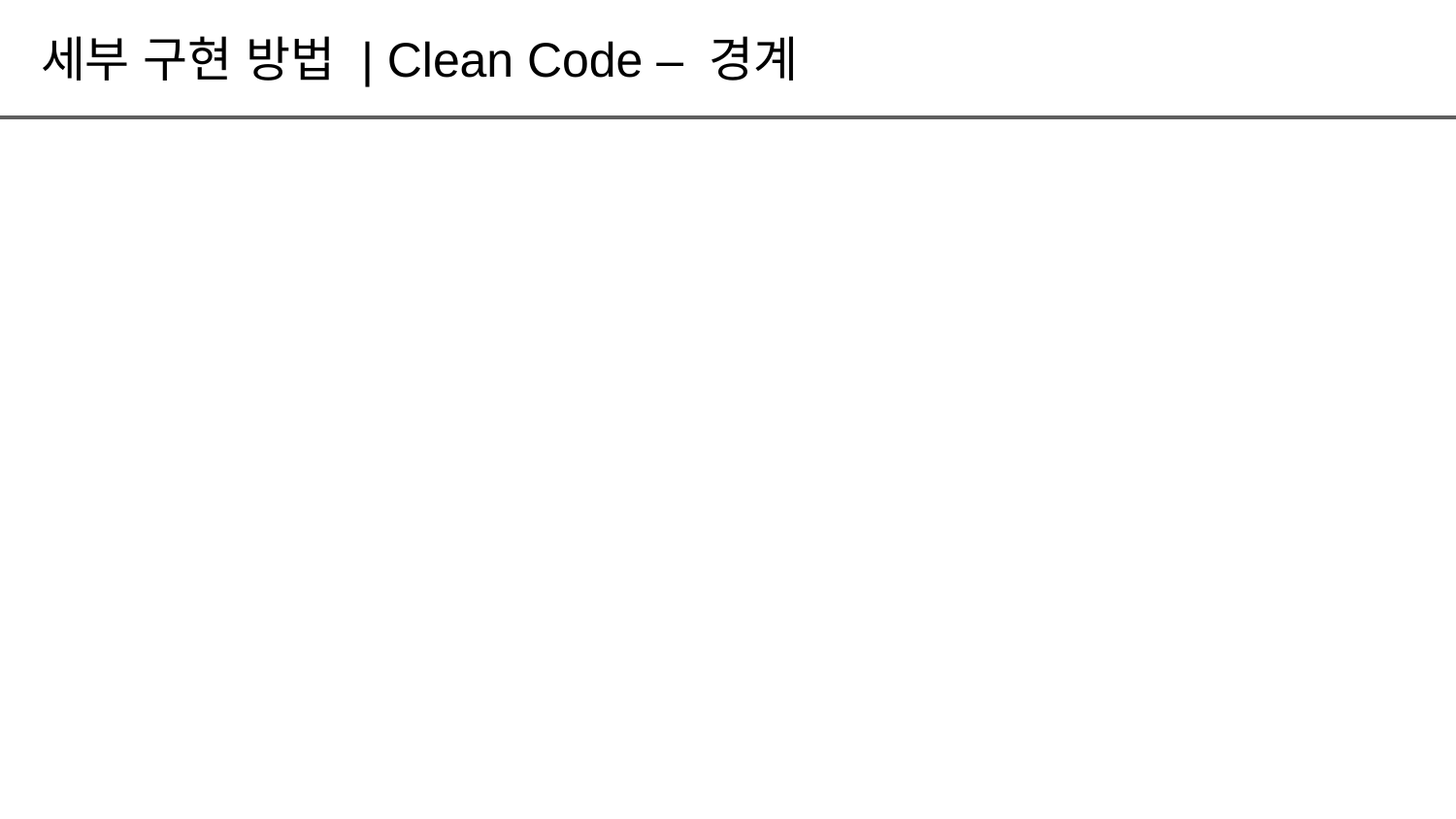

세부 구현 방법 | Clean Code – 경계